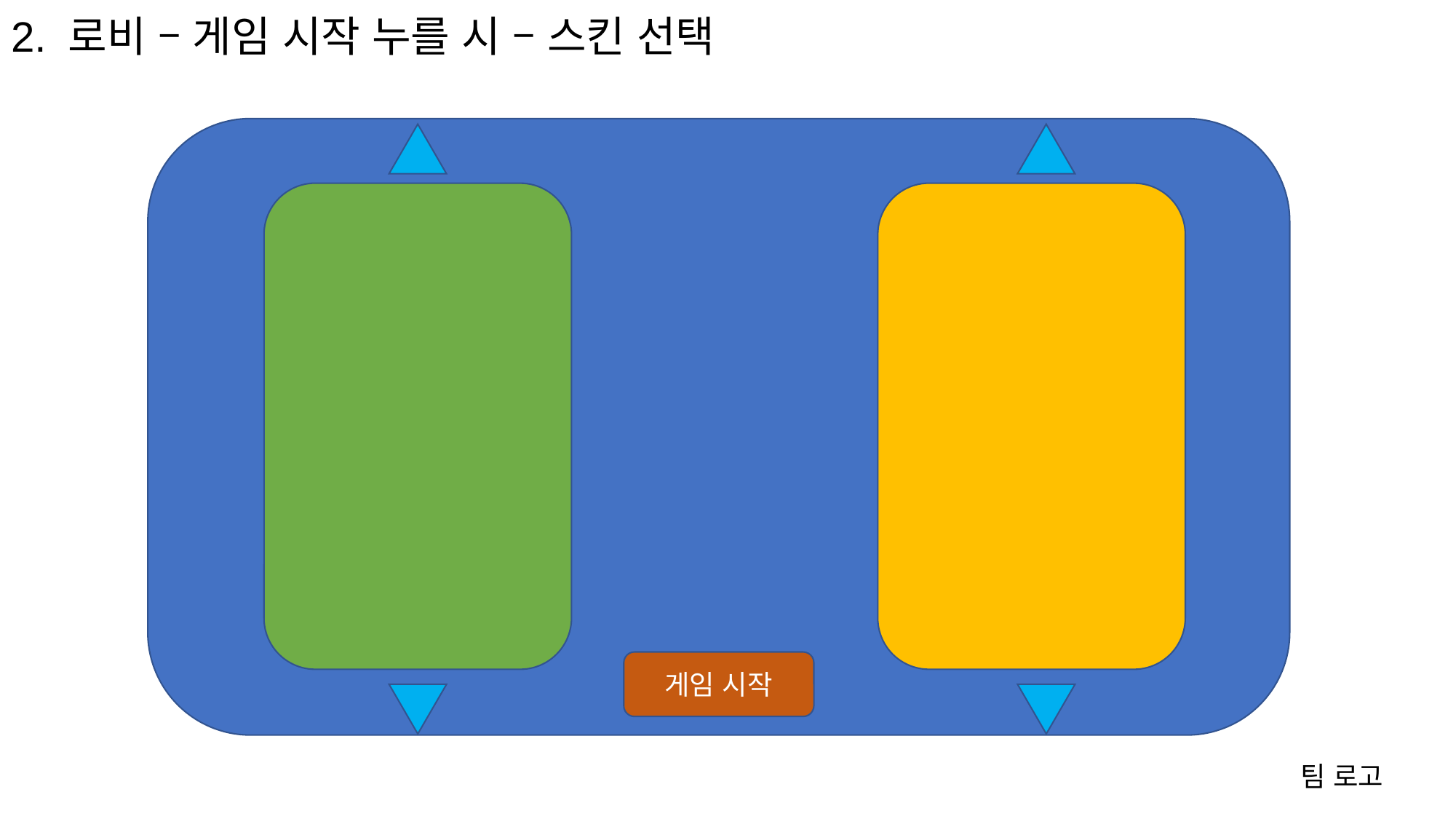

# 2. 로비 – 게임 시작 누를 시 – 스킨 선택

게임 시작

팀 로고